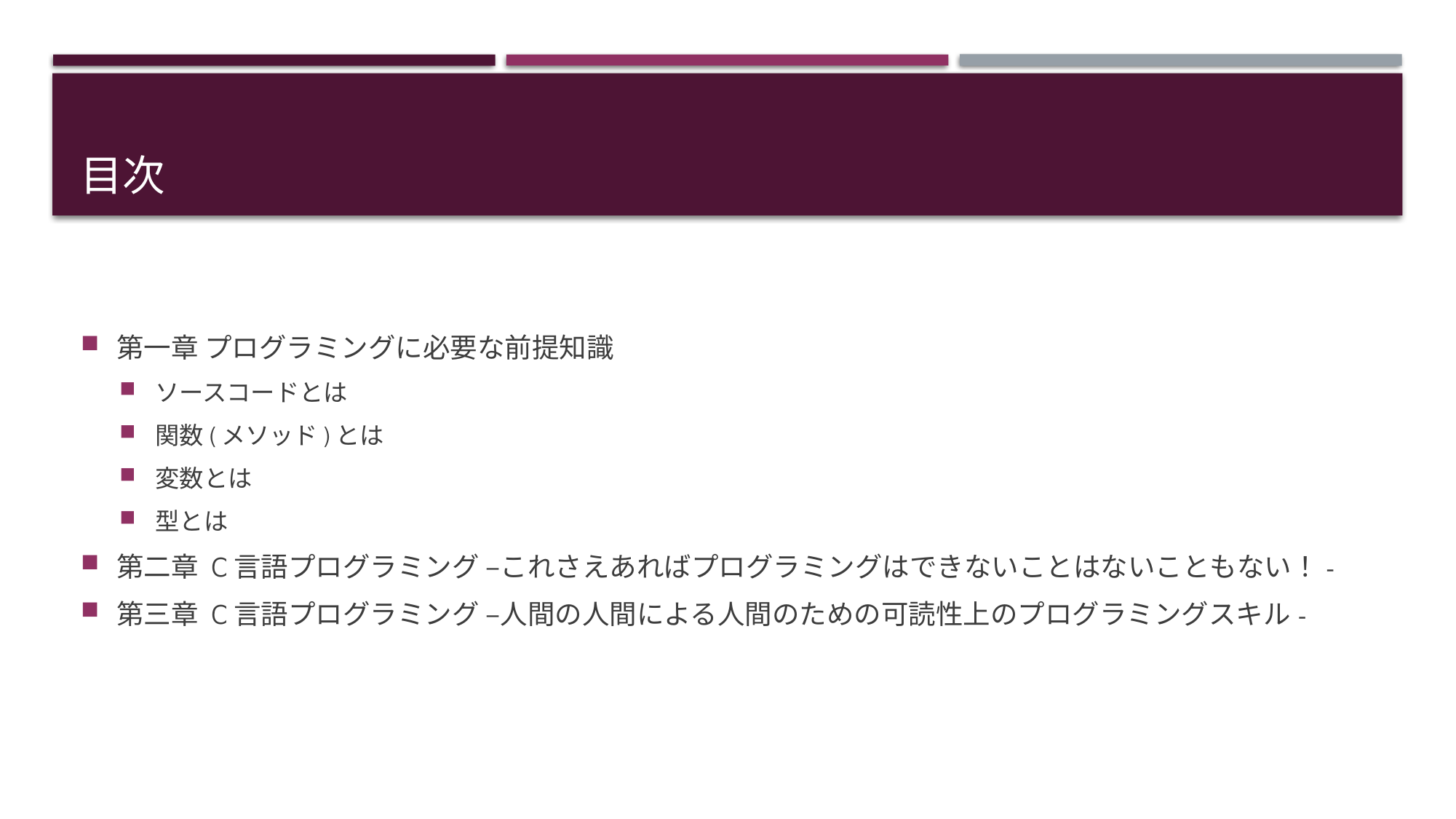

# 目次
第一章 プログラミングに必要な前提知識
ソースコードとは
関数(メソッド)とは
変数とは
型とは
第二章 C言語プログラミング –これさえあればプログラミングはできないことはないこともない！-
第三章 C言語プログラミング –人間の人間による人間のための可読性上のプログラミングスキル-